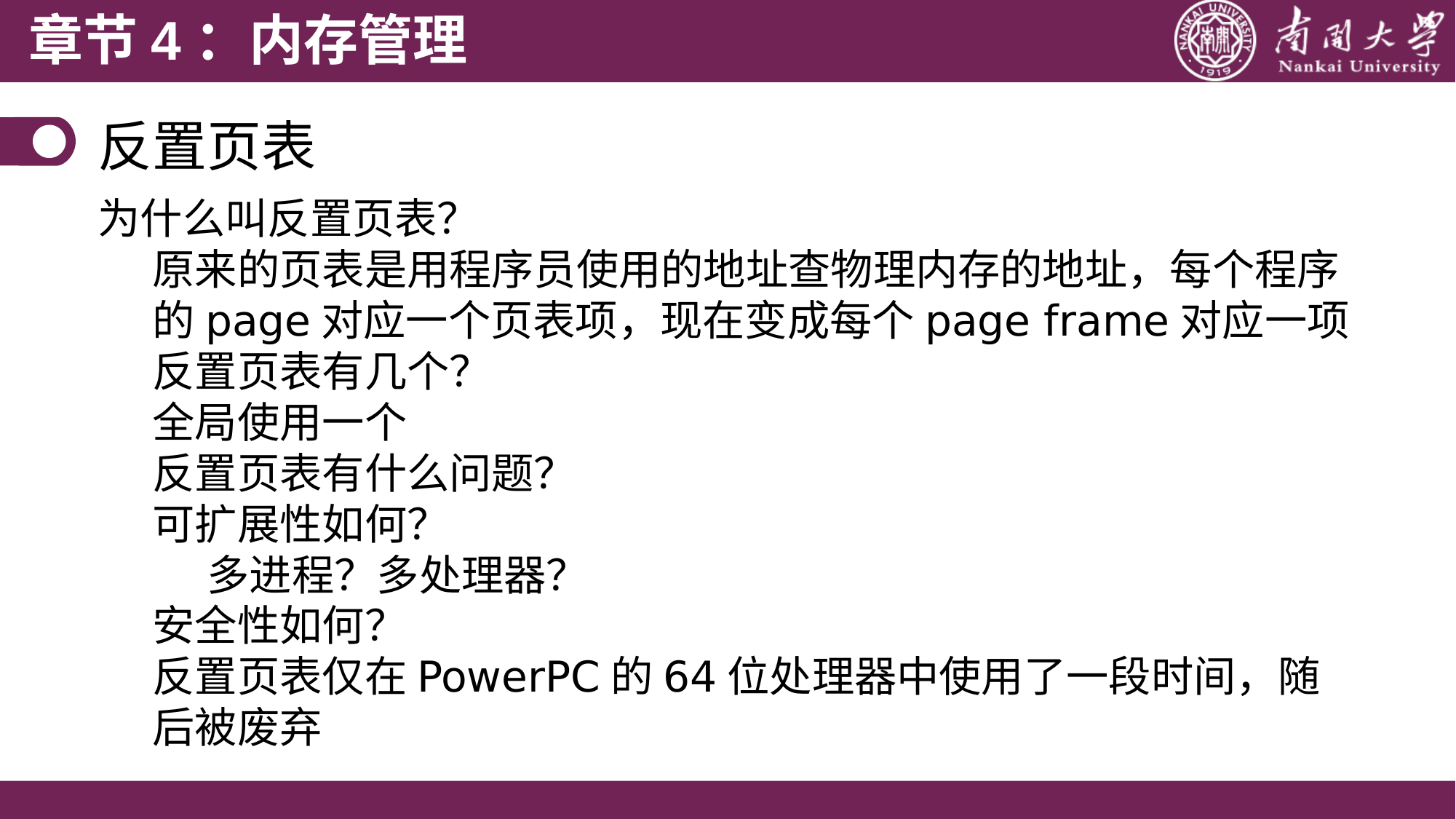

章节4：内存管理
反置页表
为什么叫反置页表？
原来的页表是用程序员使用的地址查物理内存的地址，每个程序的page对应一个页表项，现在变成每个page frame对应一项
反置页表有几个？
全局使用一个
反置页表有什么问题？
可扩展性如何？
多进程？多处理器？
安全性如何？
反置页表仅在PowerPC的64位处理器中使用了一段时间，随后被废弃